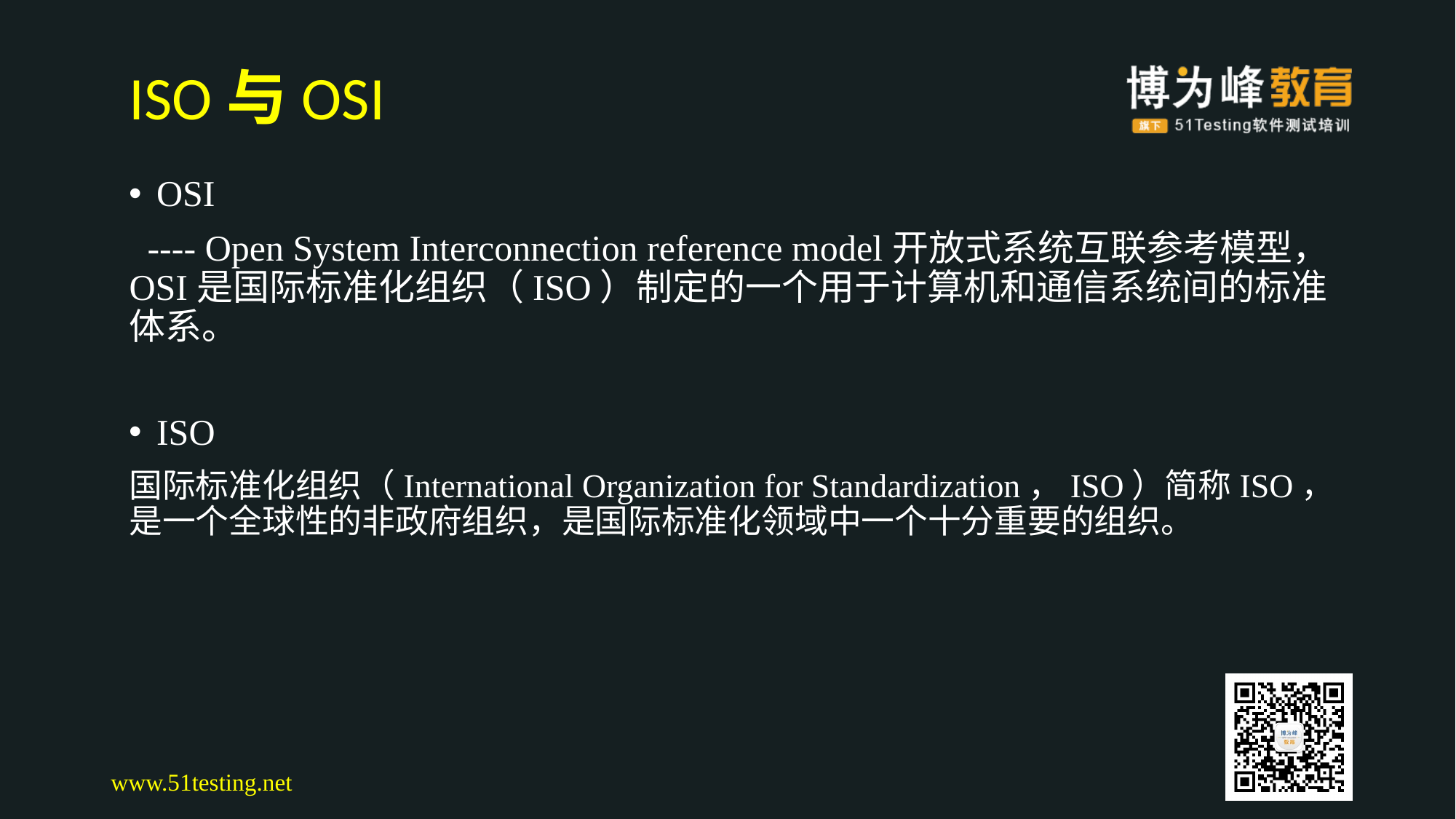

# ISO与OSI
OSI
  ---- Open System Interconnection reference model开放式系统互联参考模型，OSI是国际标准化组织（ISO）制定的一个用于计算机和通信系统间的标准体系。

ISO
国际标准化组织（International Organization for Standardization，ISO）简称ISO，是一个全球性的非政府组织，是国际标准化领域中一个十分重要的组织。
www.51testing.net